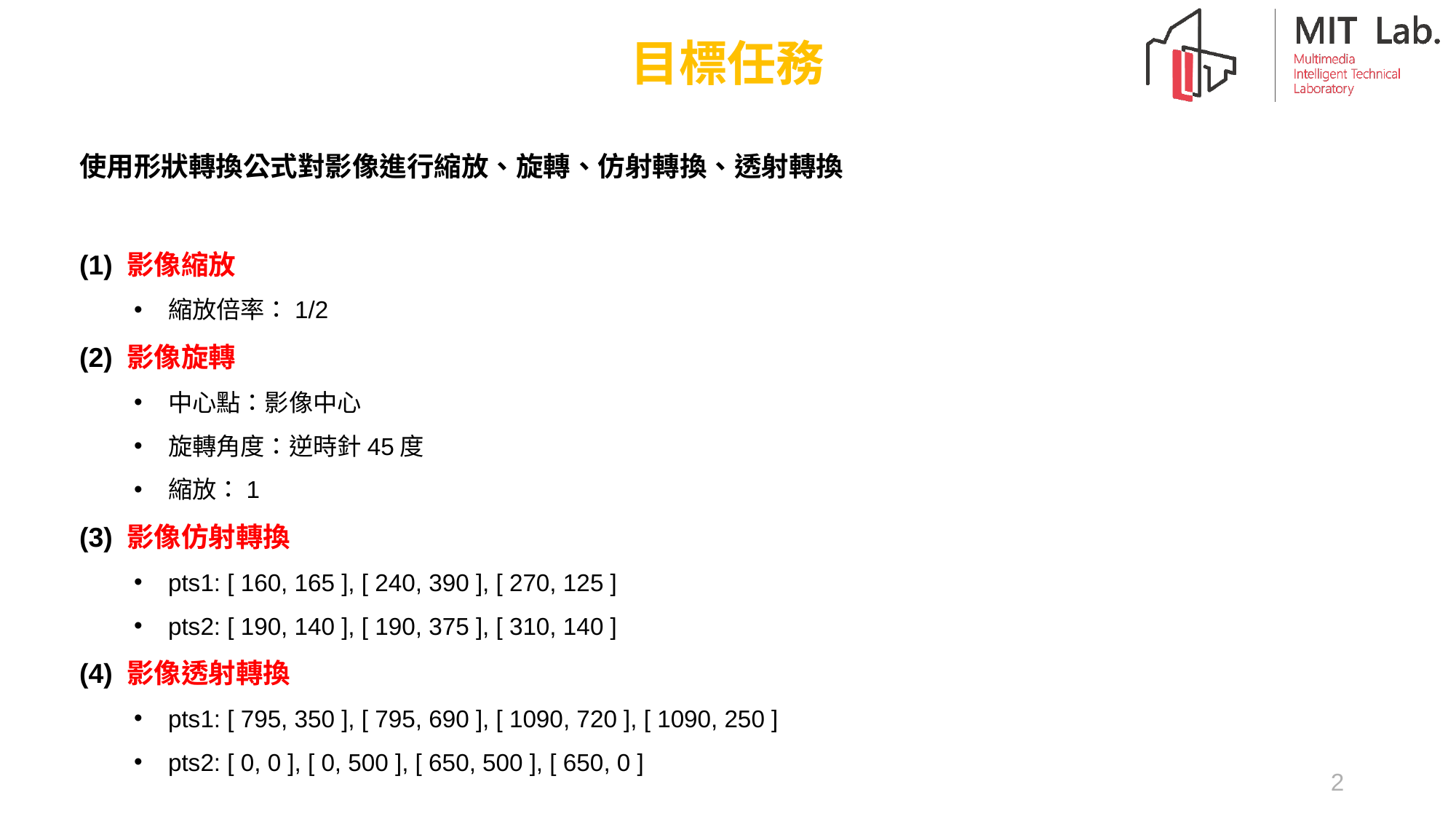

目標任務
使用形狀轉換公式對影像進行縮放、旋轉、仿射轉換、透射轉換

(1) 影像縮放
縮放倍率：1/2
(2) 影像旋轉
中心點：影像中心
旋轉角度：逆時針45度
縮放：1
(3) 影像仿射轉換
pts1: [ 160, 165 ], [ 240, 390 ], [ 270, 125 ]
pts2: [ 190, 140 ], [ 190, 375 ], [ 310, 140 ]
(4) 影像透射轉換
pts1: [ 795, 350 ], [ 795, 690 ], [ 1090, 720 ], [ 1090, 250 ]
pts2: [ 0, 0 ], [ 0, 500 ], [ 650, 500 ], [ 650, 0 ]
2